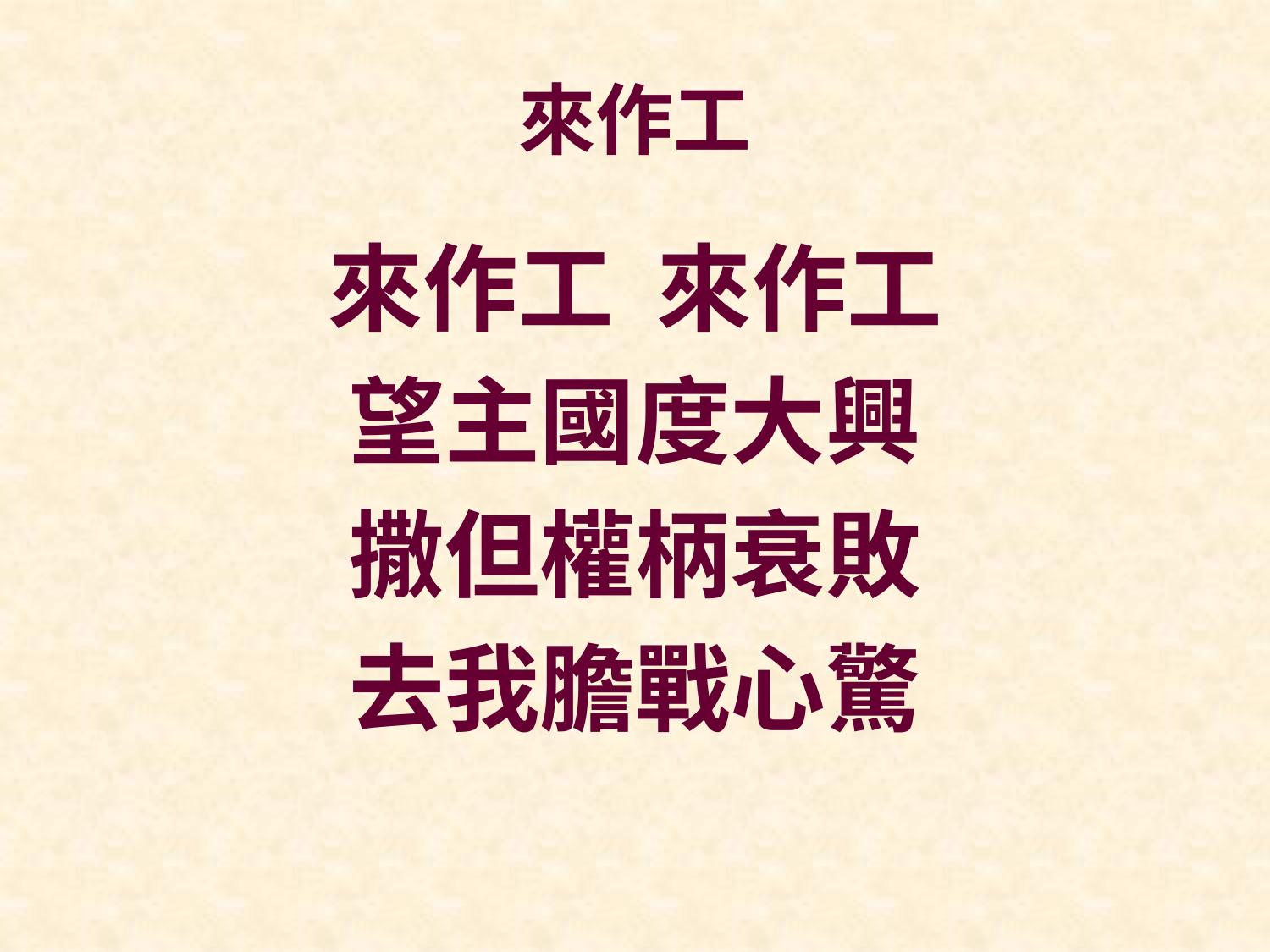

# 來作工
來作工  來作工
望主國度大興
撒但權柄衰敗
去我膽戰心驚